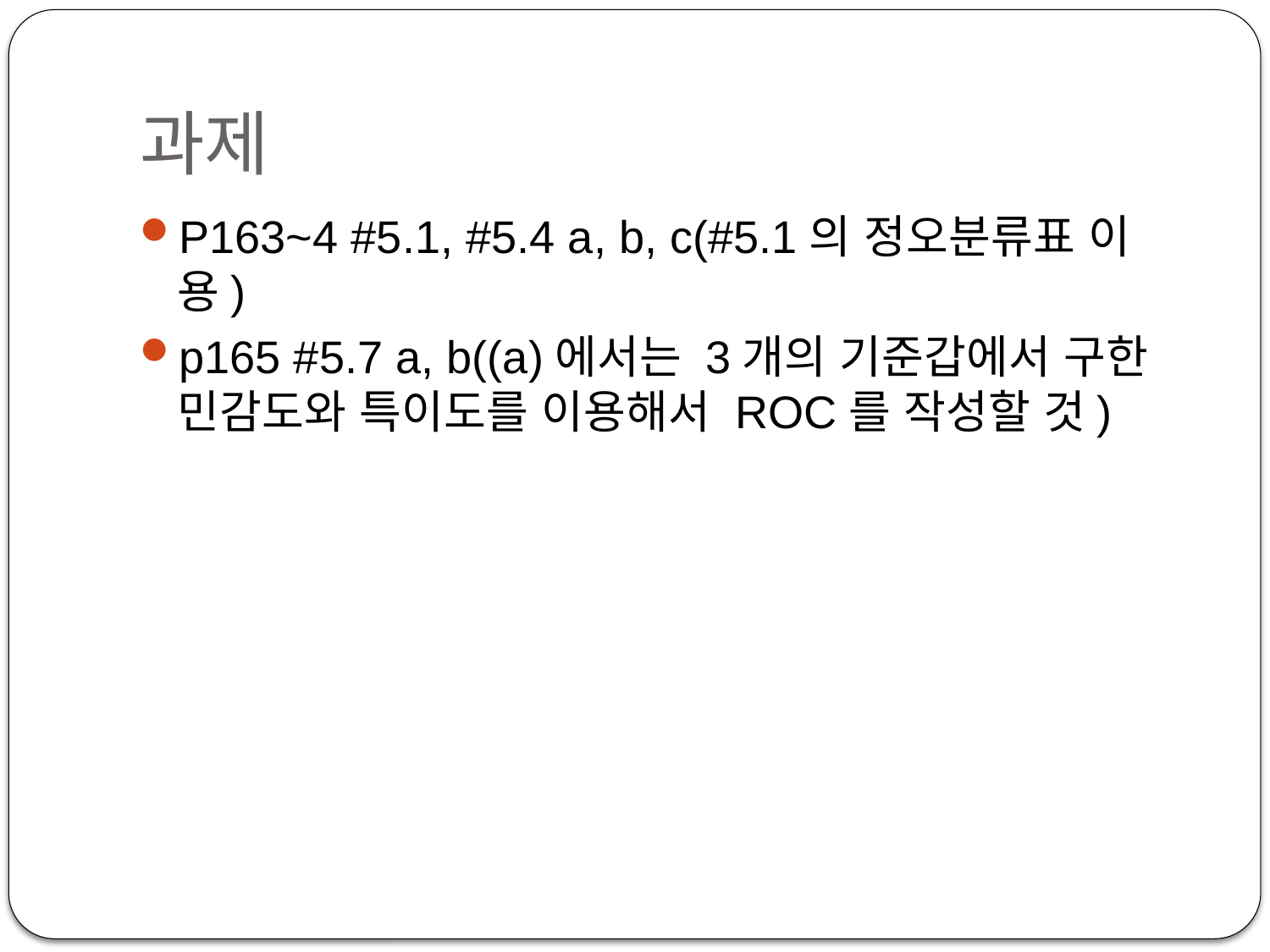

# 과제
P163~4 #5.1, #5.4 a, b, c(#5.1의 정오분류표 이용)
p165 #5.7 a, b((a)에서는 3개의 기준갑에서 구한 민감도와 특이도를 이용해서 ROC를 작성할 것)